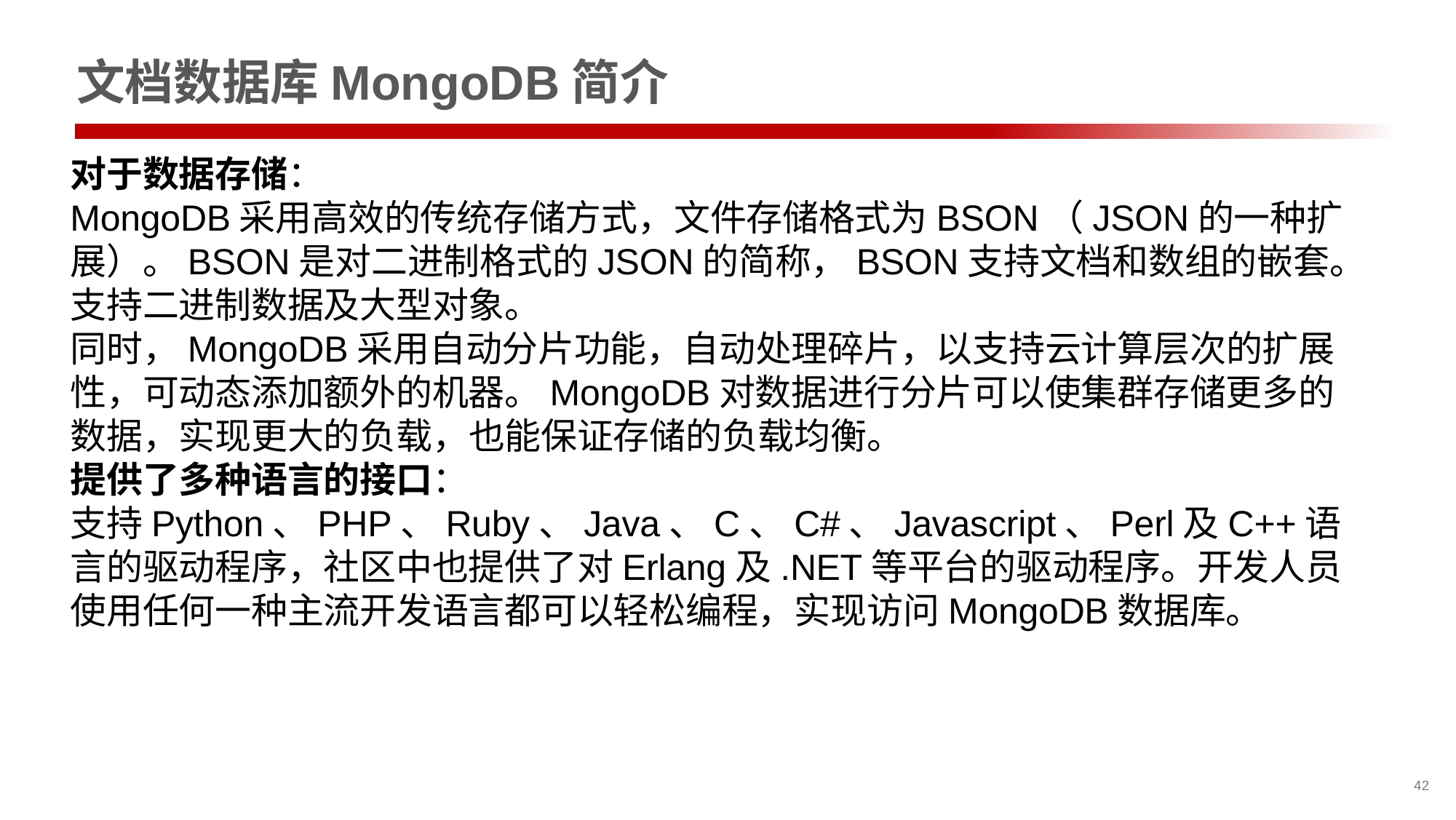

# 文档数据库MongoDB简介

对于数据存储：
MongoDB采用高效的传统存储方式，文件存储格式为BSON（JSON的一种扩展）。BSON是对二进制格式的JSON的简称，BSON支持文档和数组的嵌套。支持二进制数据及大型对象。
同时，MongoDB采用自动分片功能，自动处理碎片，以支持云计算层次的扩展性，可动态添加额外的机器。MongoDB对数据进行分片可以使集群存储更多的数据，实现更大的负载，也能保证存储的负载均衡。
提供了多种语言的接口：
支持Python、PHP、Ruby、Java、C、C#、Javascript、Perl及C++语言的驱动程序，社区中也提供了对Erlang及.NET等平台的驱动程序。开发人员使用任何一种主流开发语言都可以轻松编程，实现访问MongoDB数据库。
42